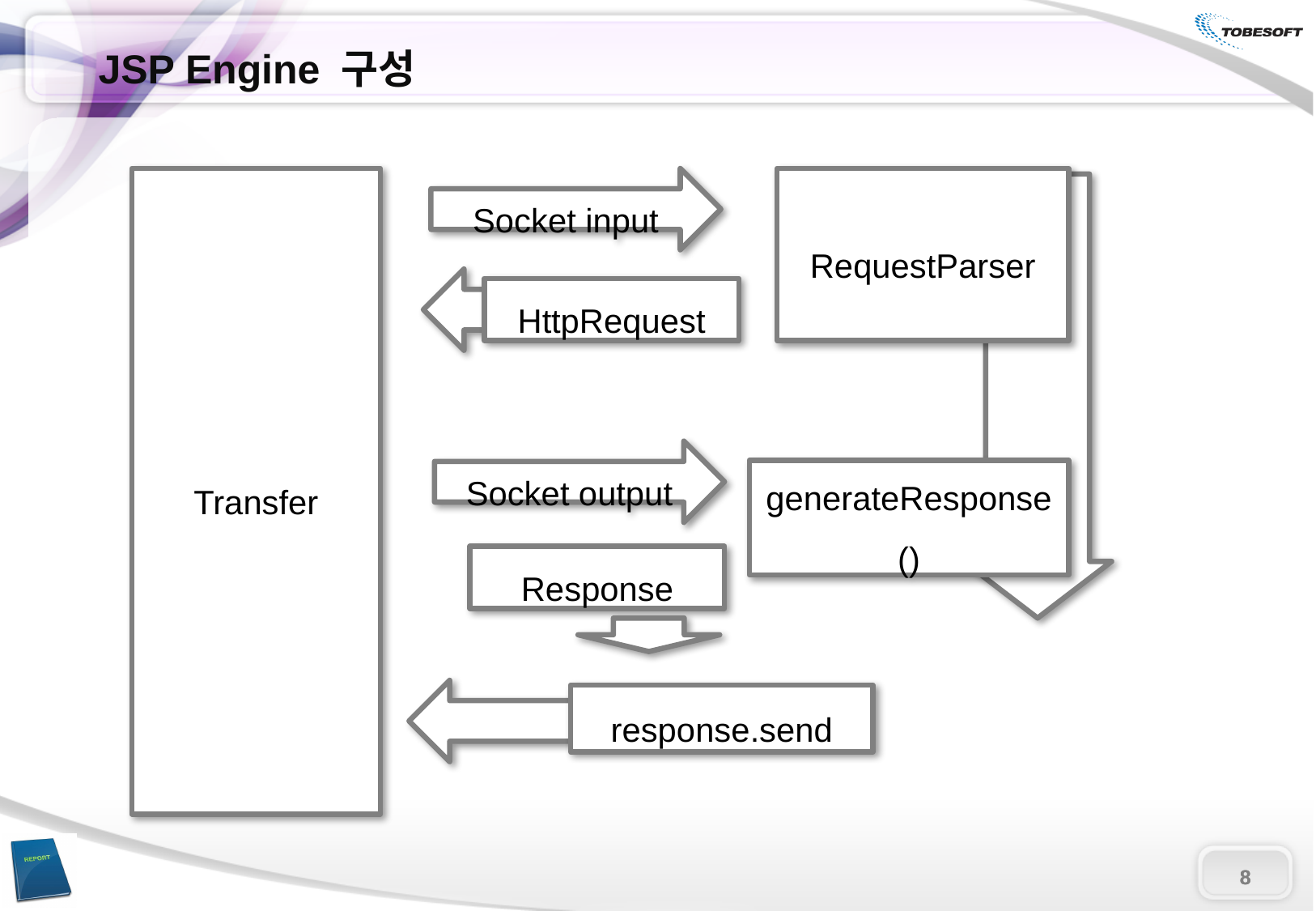

JSP Engine 구성
Transfer
Socket input
RequestParser

HttpRequest

Socket output
generateResponse()
Response

response.send
8
8